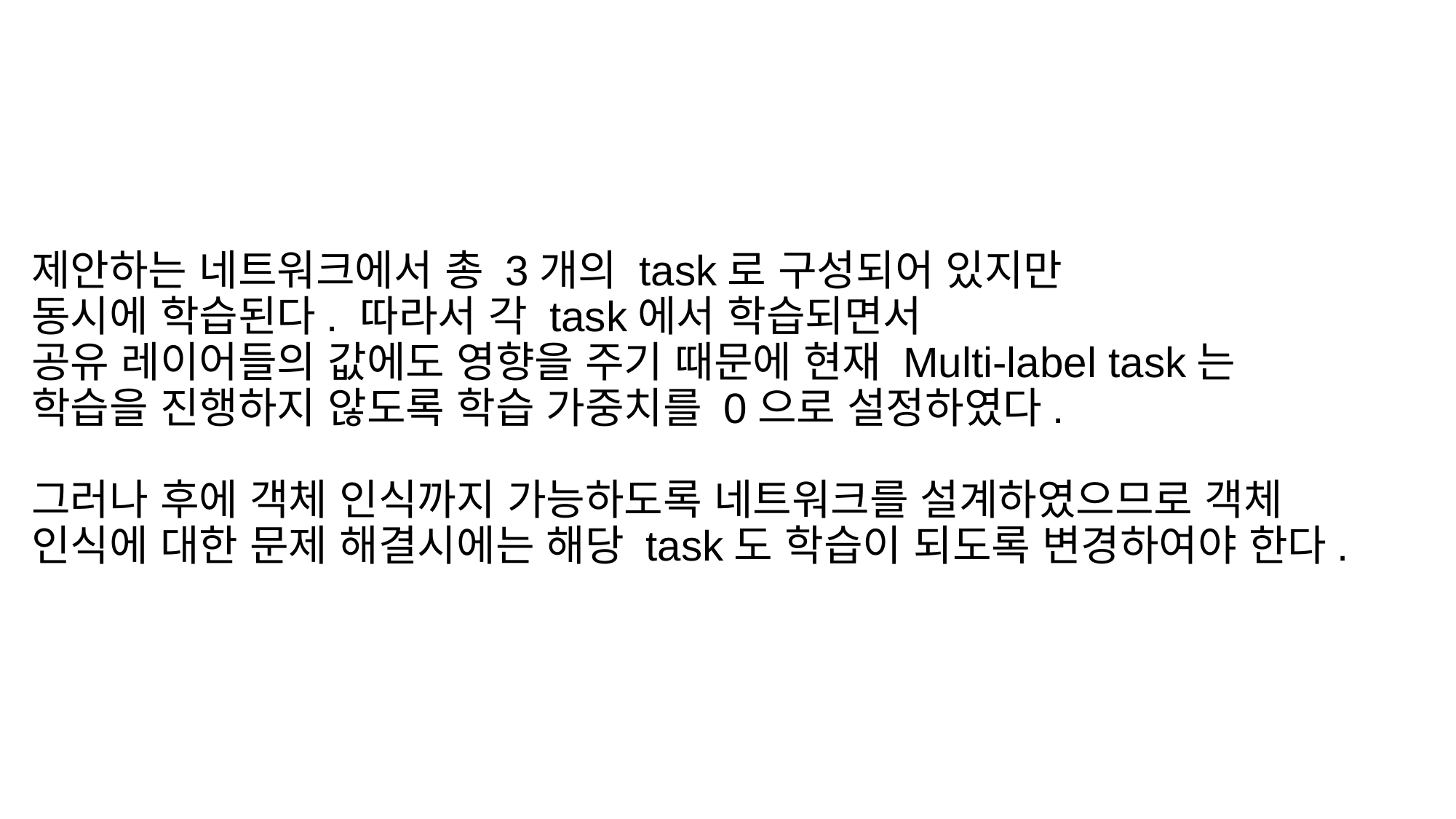

# 제안하는 네트워크에서 총 3개의 task로 구성되어 있지만 동시에 학습된다. 따라서 각 task에서 학습되면서 공유 레이어들의 값에도 영향을 주기 때문에 현재 Multi-label task는 학습을 진행하지 않도록 학습 가중치를 0으로 설정하였다. 그러나 후에 객체 인식까지 가능하도록 네트워크를 설계하였으므로 객체 인식에 대한 문제 해결시에는 해당 task도 학습이 되도록 변경하여야 한다.